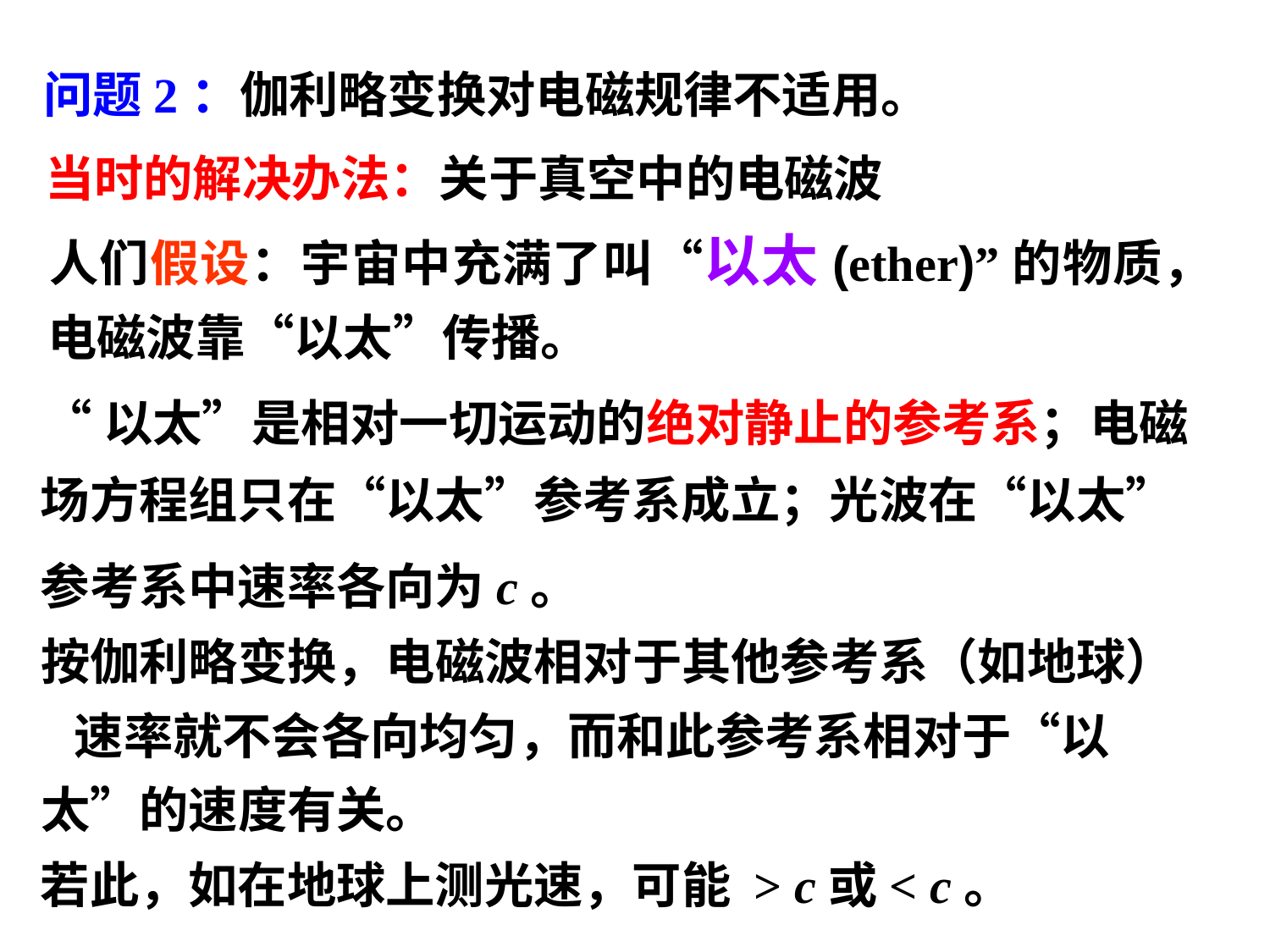

问题2：伽利略变换对电磁规律不适用。
当时的解决办法：关于真空中的电磁波
人们假设：宇宙中充满了叫“以太(ether)”的物质，电磁波靠“以太”传播。
“以太”是相对一切运动的绝对静止的参考系；电磁场方程组只在“以太”参考系成立；光波在“以太”参考系中速率各向为c。
按伽利略变换，电磁波相对于其他参考系（如地球）    速率就不会各向均匀，而和此参考系相对于“以太”的速度有关。
若此，如在地球上测光速，可能 > c或< c。
15